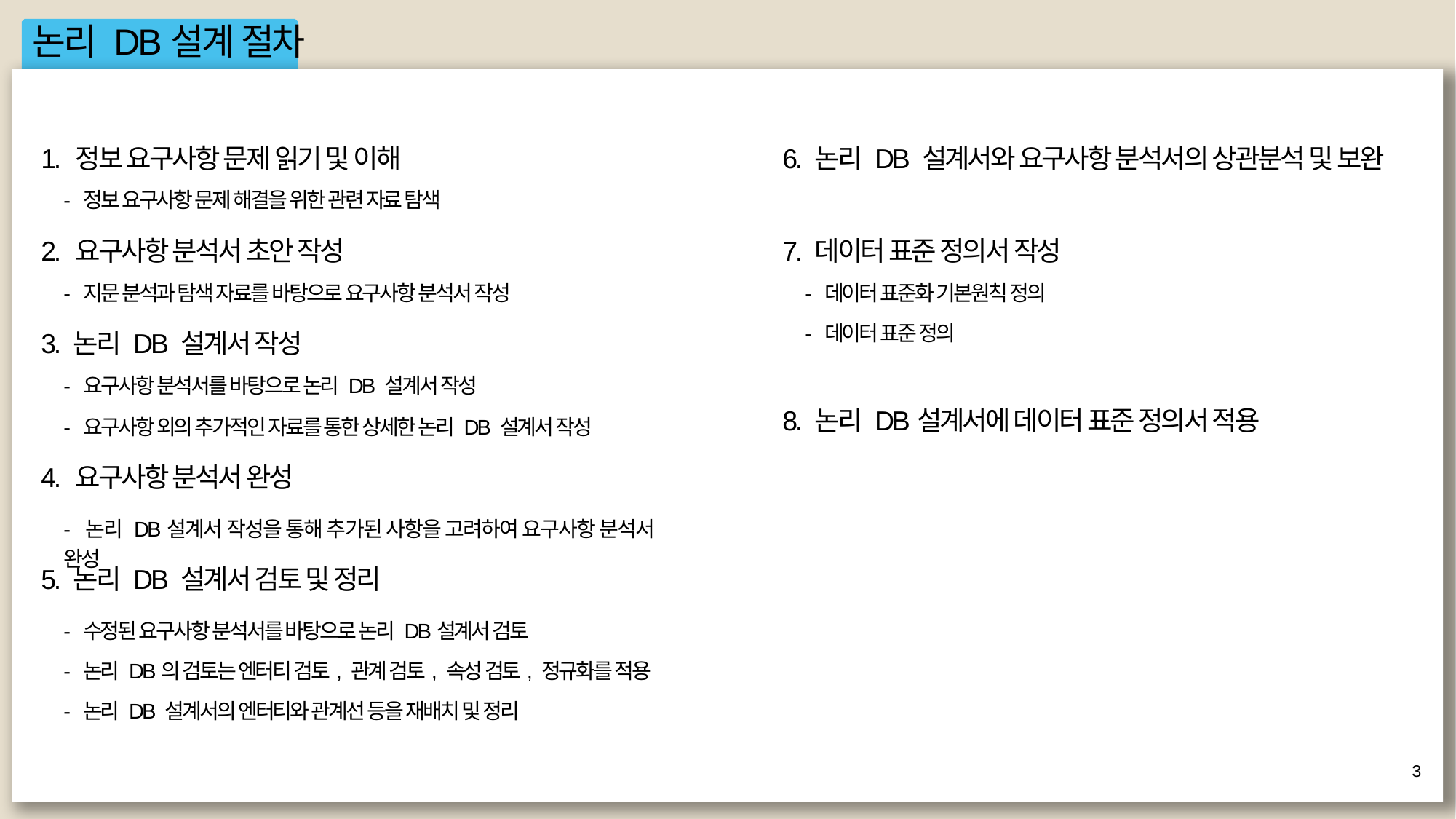

1. 정보 요구사항 문제 읽기 및 이해
-  정보 요구사항 문제 해결을 위한 관련 자료 탐색
6. 논리 DB 설계서와 요구사항 분석서의 상관분석 및 보완
2. 요구사항 분석서 초안 작성
7. 데이터 표준 정의서 작성
-  데이터 표준화 기본원칙 정의
-  데이터 표준 정의
-  지문 분석과 탐색 자료를 바탕으로 요구사항 분석서 작성
3. 논리 DB 설계서 작성
-  요구사항 분석서를 바탕으로 논리 DB 설계서 작성
-  요구사항 외의 추가적인 자료를 통한 상세한 논리 DB 설계서 작성
8. 논리 DB설계서에 데이터 표준 정의서 적용
4. 요구사항 분석서 완성
-  논리 DB설계서 작성을 통해 추가된 사항을 고려하여 요구사항 분석서 완성
5. 논리 DB 설계서 검토 및 정리
-  수정된 요구사항 분석서를 바탕으로 논리 DB설계서 검토
-  논리 DB의 검토는 엔터티 검토, 관계 검토, 속성 검토, 정규화를 적용
-  논리 DB 설계서의 엔터티와 관계선 등을 재배치 및 정리